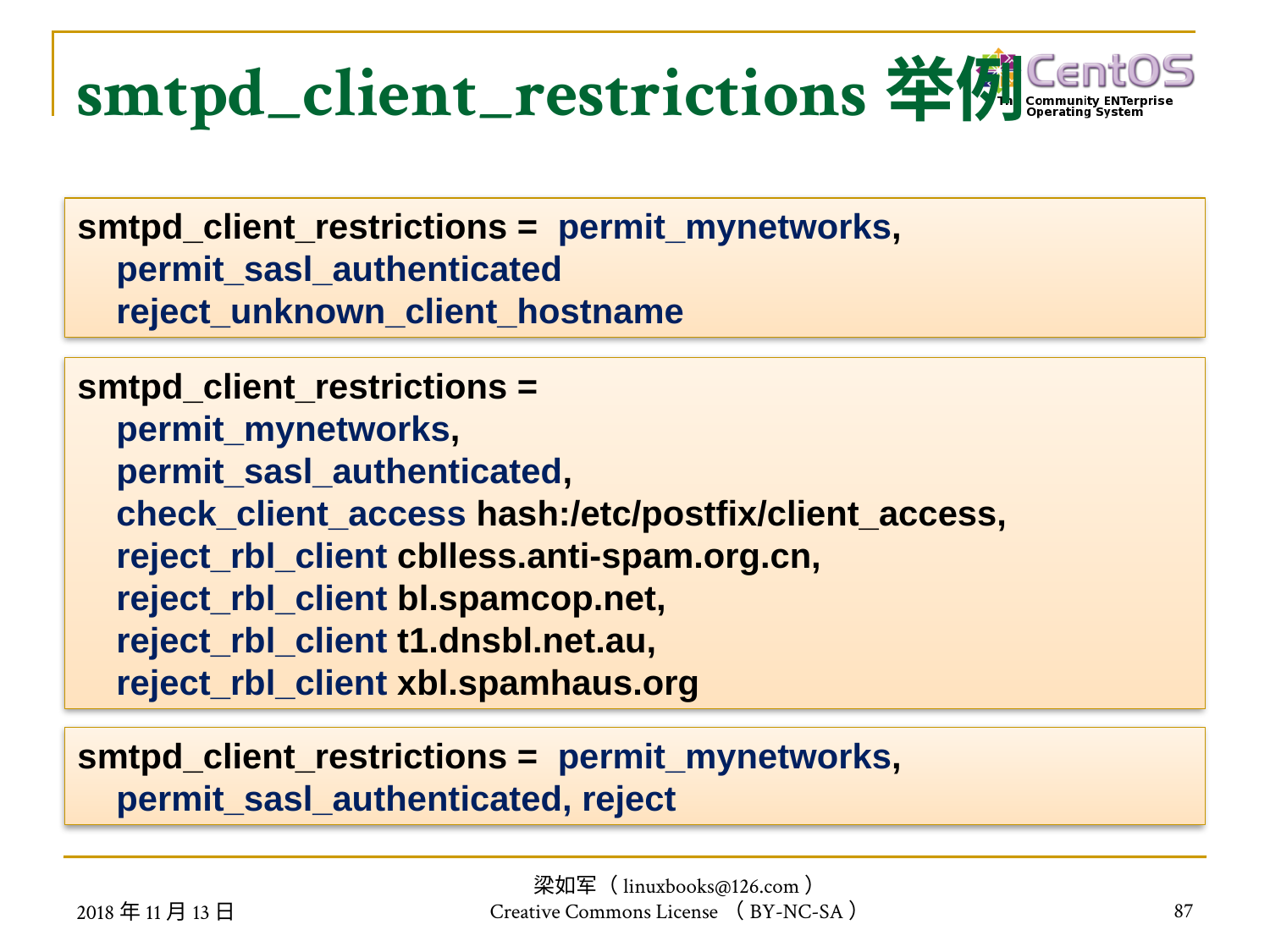

# smtpd_client_restrictions举例
smtpd_client_restrictions =  permit_mynetworks,
    permit_sasl_authenticated
    reject_unknown_client_hostname
smtpd_client_restrictions =
    permit_mynetworks,
    permit_sasl_authenticated,
    check_client_access hash:/etc/postfix/client_access,
    reject_rbl_client cblless.anti-spam.org.cn,
    reject_rbl_client bl.spamcop.net,
    reject_rbl_client t1.dnsbl.net.au,
    reject_rbl_client xbl.spamhaus.org
smtpd_client_restrictions =  permit_mynetworks,
    permit_sasl_authenticated, reject
梁如军（linuxbooks@126.com）
Creative Commons License（BY-NC-SA）
2018年11月13日
87